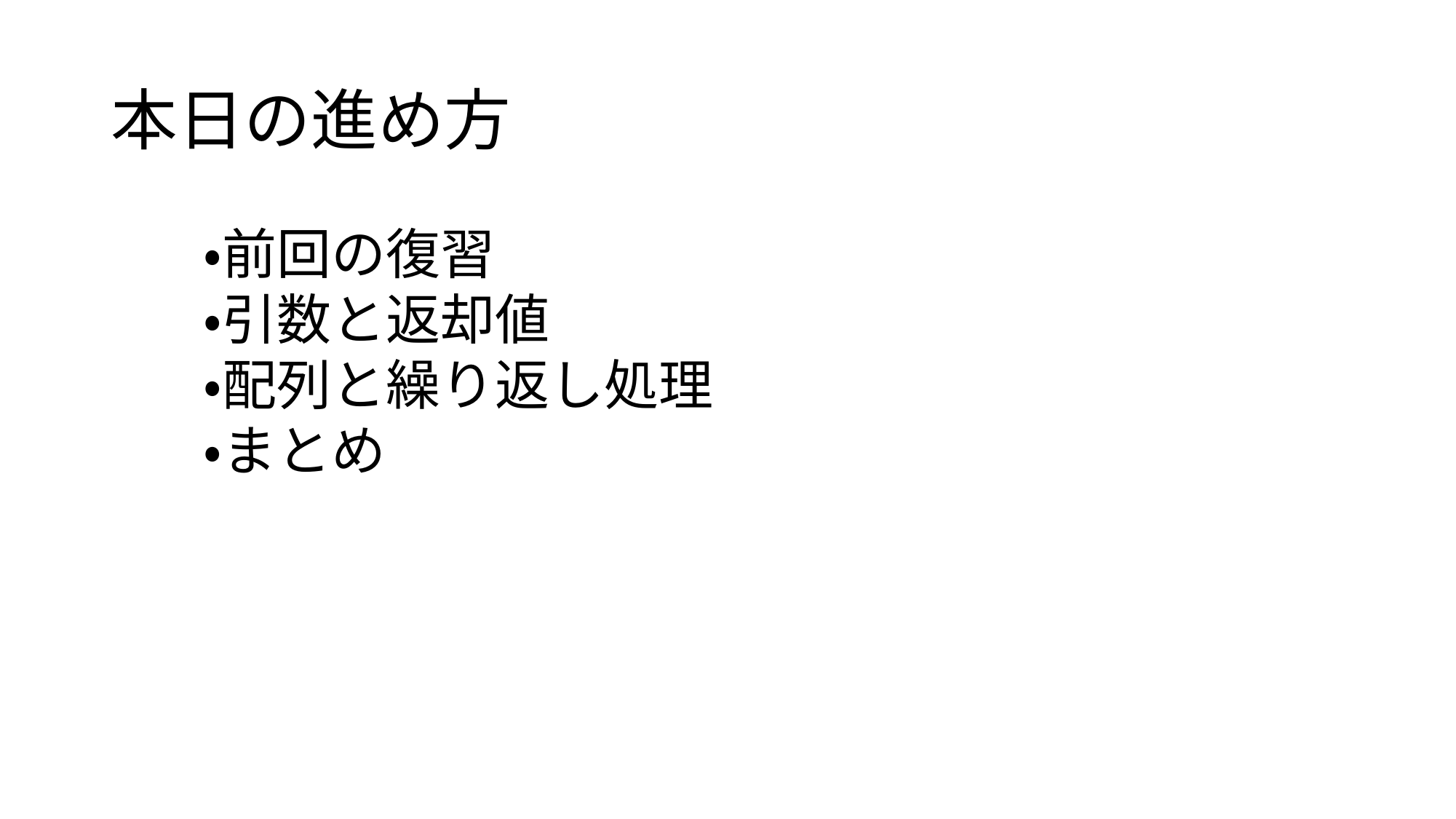

# 本日の進め方
・前回の復習
・引数と返却値
・配列と繰り返し処理
・まとめ